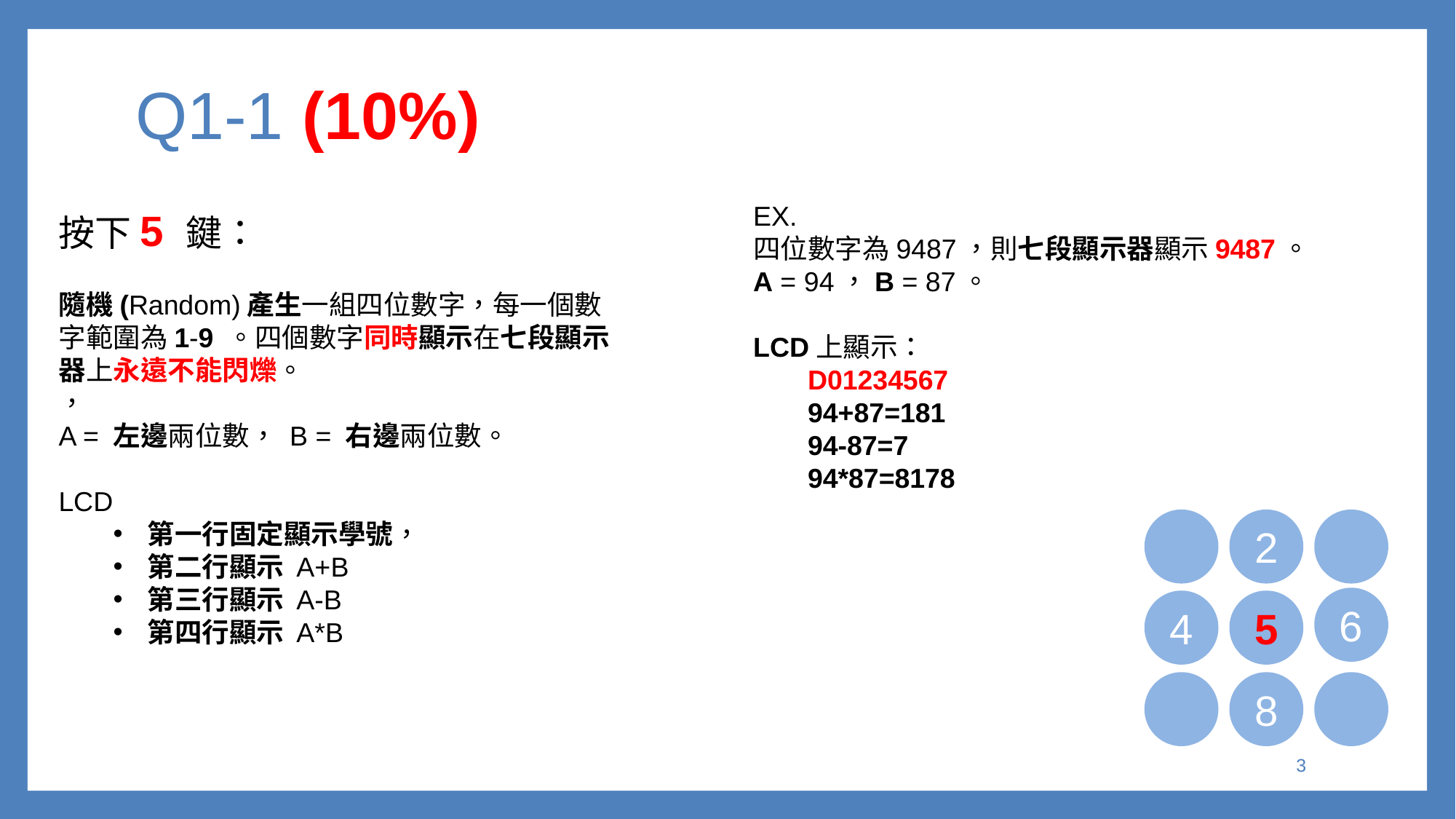

# Q1-1 (10%)
EX.
四位數字為9487，則七段顯示器顯示9487。
A = 94，B = 87。

LCD上顯示：
D01234567
94+87=181
94-87=7
94*87=8178
按下5 鍵：

隨機(Random)產生一組四位數字，每一個數字範圍為1-9 。四個數字同時顯示在七段顯示器上永遠不能閃爍。
，
A = 左邊兩位數， B = 右邊兩位數。

LCD
第一行固定顯示學號，
第二行顯示 A+B
第三行顯示 A-B
第四行顯示 A*B
2

6
5
4

8

3